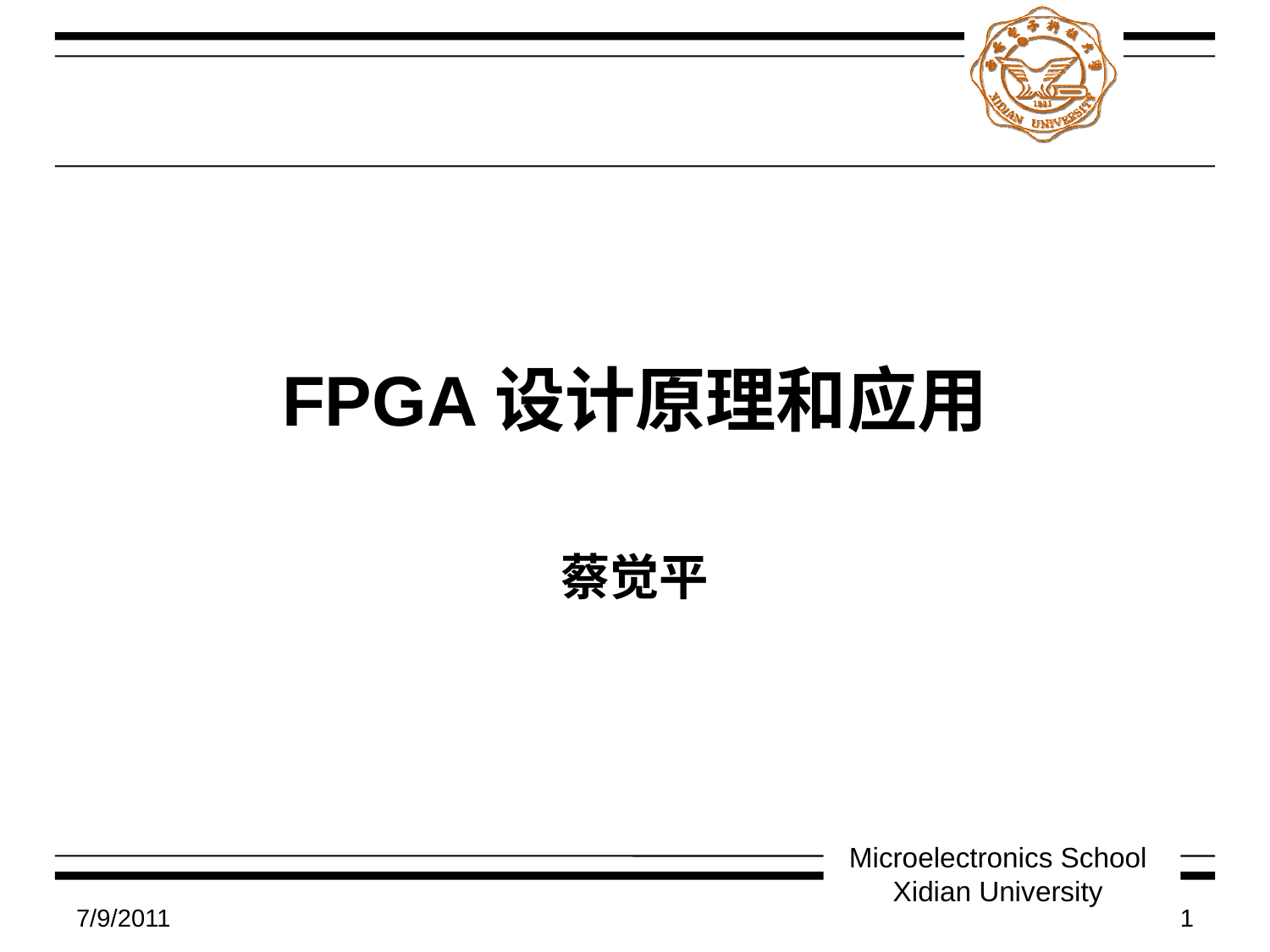

# FPGA设计原理和应用
蔡觉平
Microelectronics School
Xidian University
7/9/2011
1